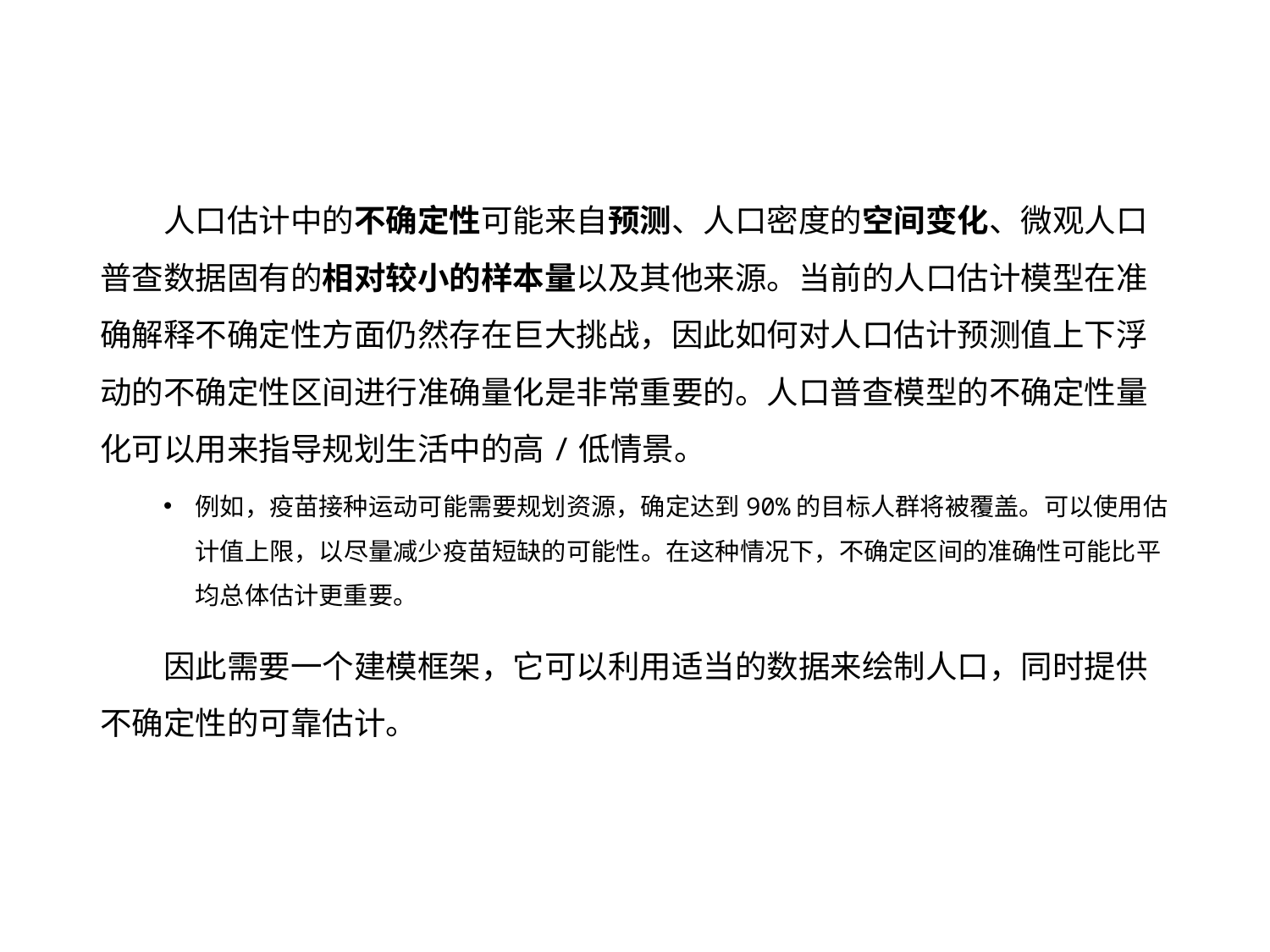

人口估计中的不确定性可能来自预测、人口密度的空间变化、微观人口普查数据固有的相对较小的样本量以及其他来源。当前的人口估计模型在准确解释不确定性方面仍然存在巨大挑战，因此如何对人口估计预测值上下浮动的不确定性区间进行准确量化是非常重要的。人口普查模型的不确定性量化可以用来指导规划生活中的高/低情景。
例如，疫苗接种运动可能需要规划资源，确定达到90%的目标人群将被覆盖。可以使用估计值上限，以尽量减少疫苗短缺的可能性。在这种情况下，不确定区间的准确性可能比平均总体估计更重要。
因此需要一个建模框架，它可以利用适当的数据来绘制人口，同时提供不确定性的可靠估计。